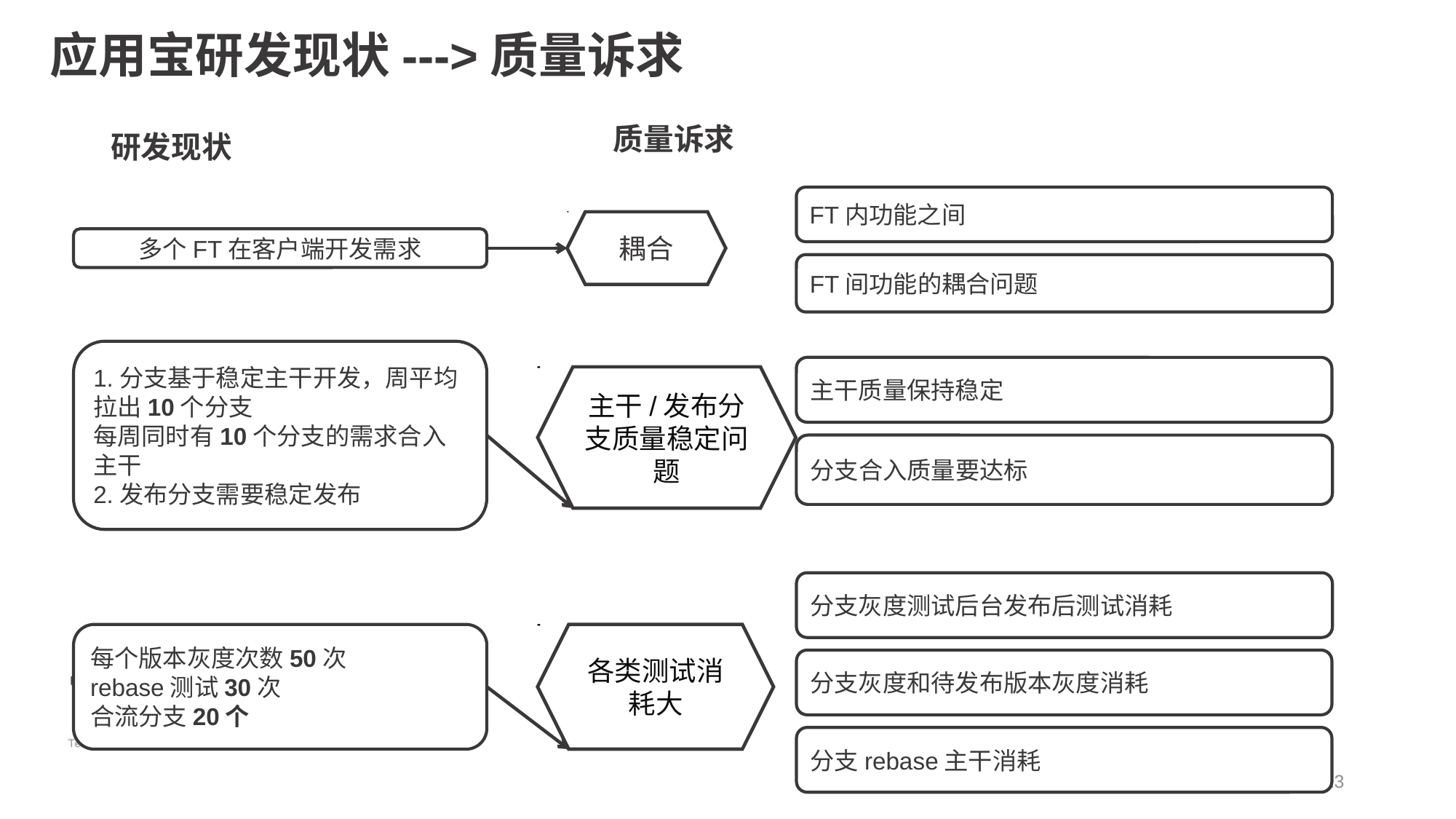

应用宝研发现状--->质量诉求
质量诉求
研发现状
FT内功能之间
FT间功能的耦合问题
耦合
多个FT在客户端开发需求
1.分支基于稳定主干开发，周平均拉出10个分支
每周同时有10个分支的需求合入主干
2.发布分支需要稳定发布
主干质量保持稳定
主干/发布分支质量稳定问题
分支合入质量要达标
分支灰度测试后台发布后测试消耗
每个版本灰度次数50次
rebase测试30次
合流分支20个
各类测试消耗大
分支灰度和待发布版本灰度消耗
分支rebase主干消耗
13